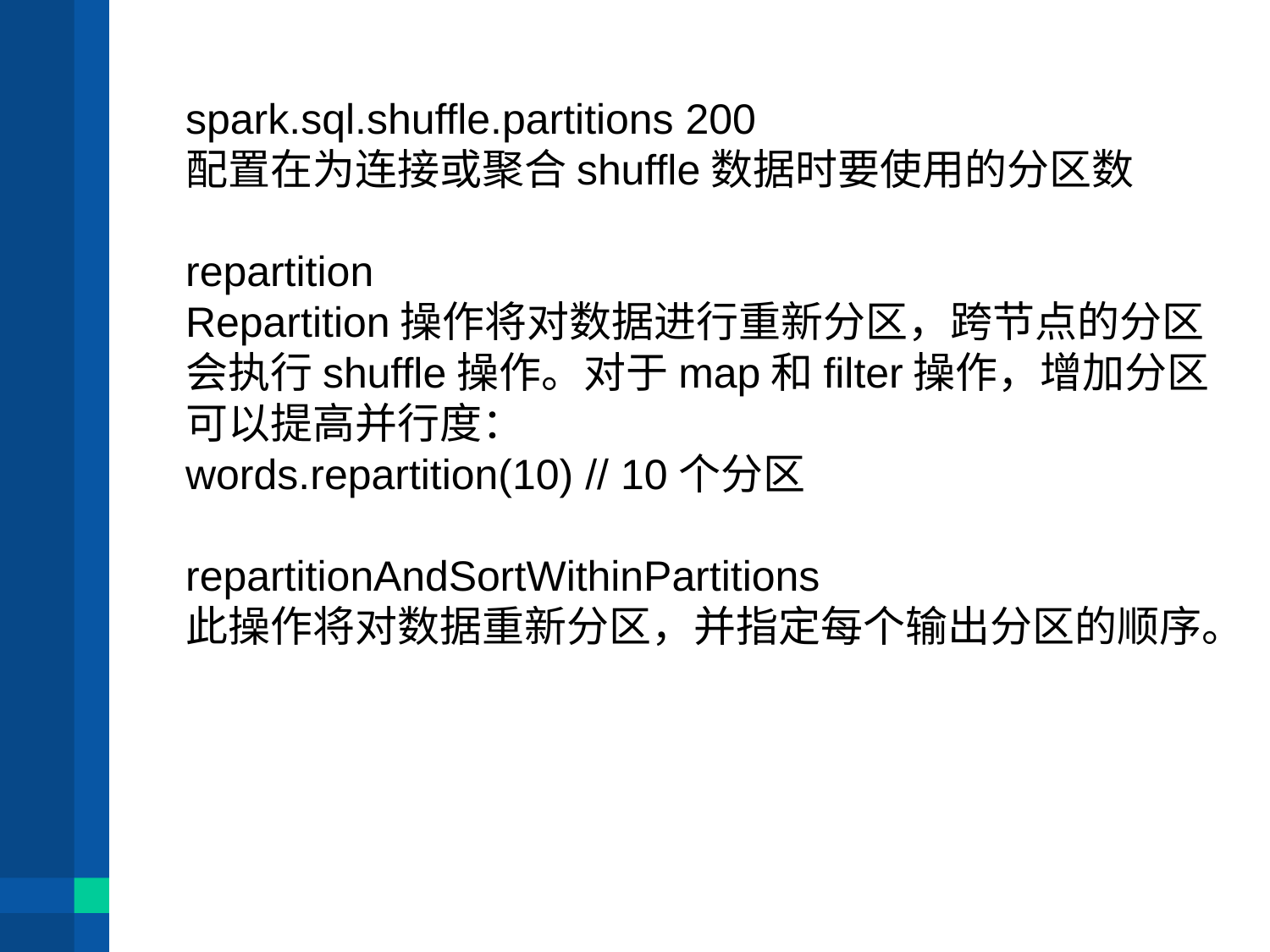

spark.sql.shuffle.partitions 200
配置在为连接或聚合shuffle数据时要使用的分区数

repartition
Repartition操作将对数据进行重新分区，跨节点的分区会执行shuffle操作。对于map和filter操作，增加分区可以提高并行度：
words.repartition(10) // 10个分区

repartitionAndSortWithinPartitions
此操作将对数据重新分区，并指定每个输出分区的顺序。